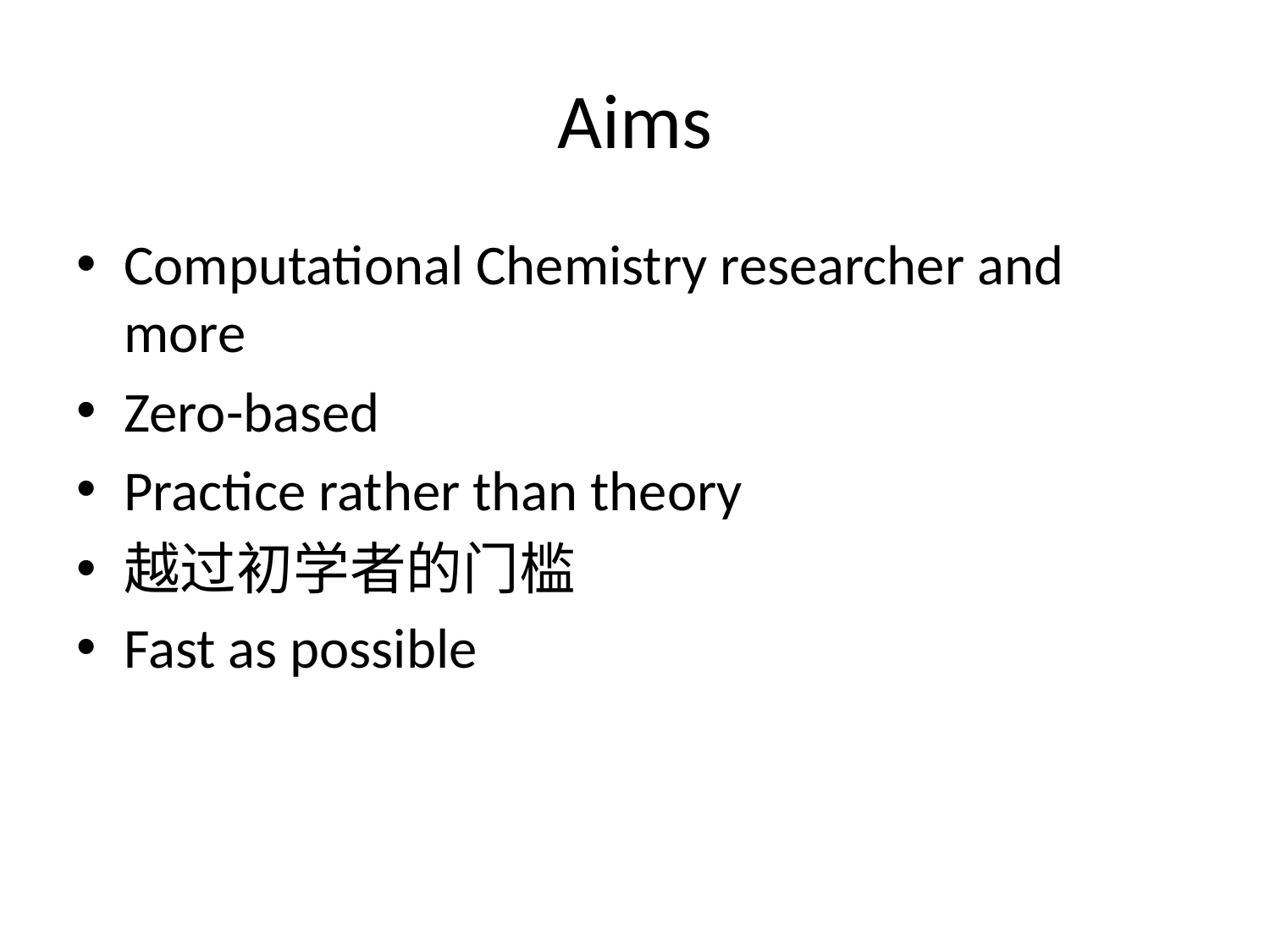

# Aims
Computational Chemistry researcher and more
Zero-based
Practice rather than theory
越过初学者的门槛
Fast as possible